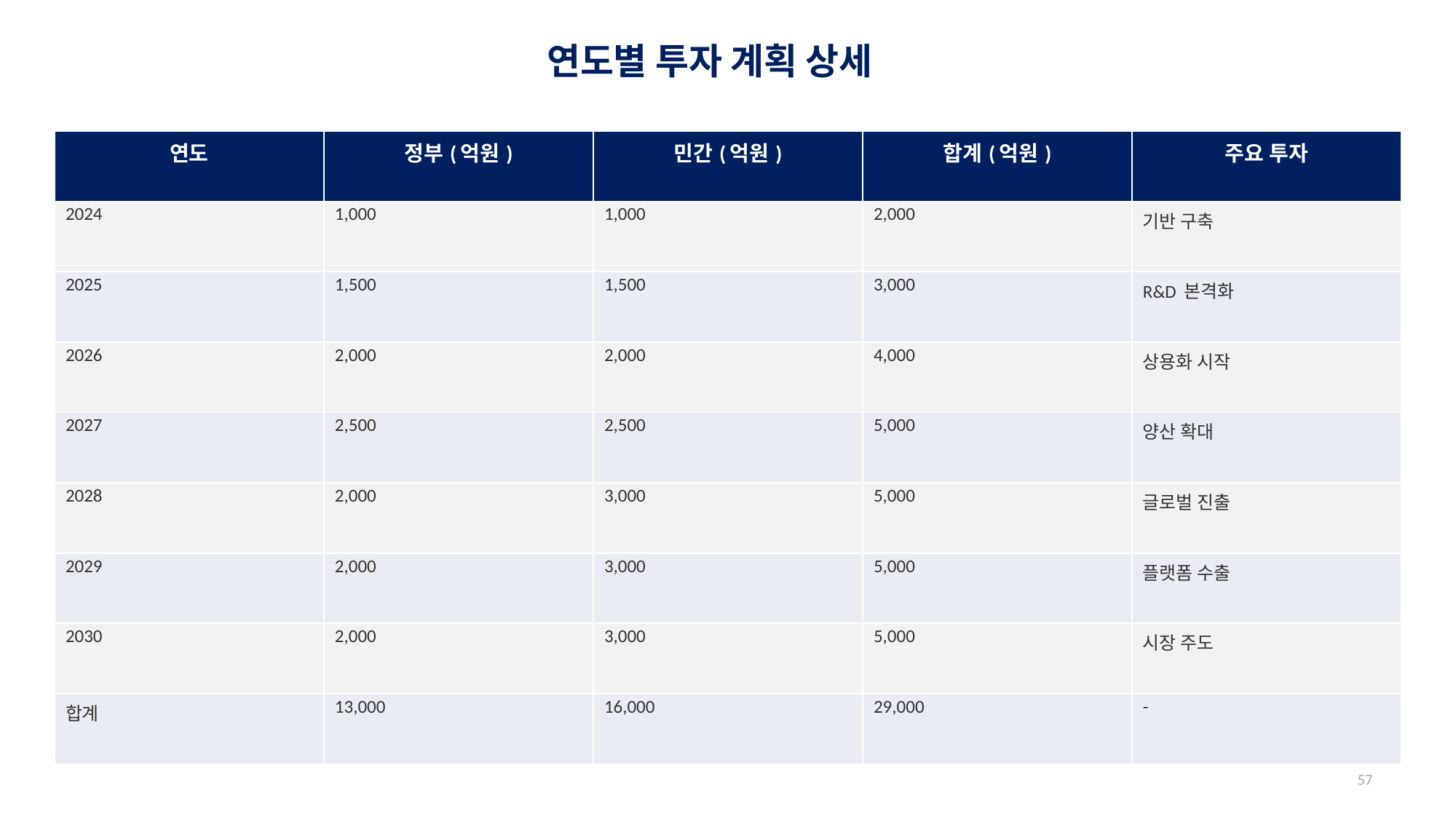

연도별 투자 계획 상세
#
| 연도 | 정부(억원) | 민간(억원) | 합계(억원) | 주요 투자 |
| --- | --- | --- | --- | --- |
| 2024 | 1,000 | 1,000 | 2,000 | 기반 구축 |
| 2025 | 1,500 | 1,500 | 3,000 | R&D 본격화 |
| 2026 | 2,000 | 2,000 | 4,000 | 상용화 시작 |
| 2027 | 2,500 | 2,500 | 5,000 | 양산 확대 |
| 2028 | 2,000 | 3,000 | 5,000 | 글로벌 진출 |
| 2029 | 2,000 | 3,000 | 5,000 | 플랫폼 수출 |
| 2030 | 2,000 | 3,000 | 5,000 | 시장 주도 |
| 합계 | 13,000 | 16,000 | 29,000 | - |
57